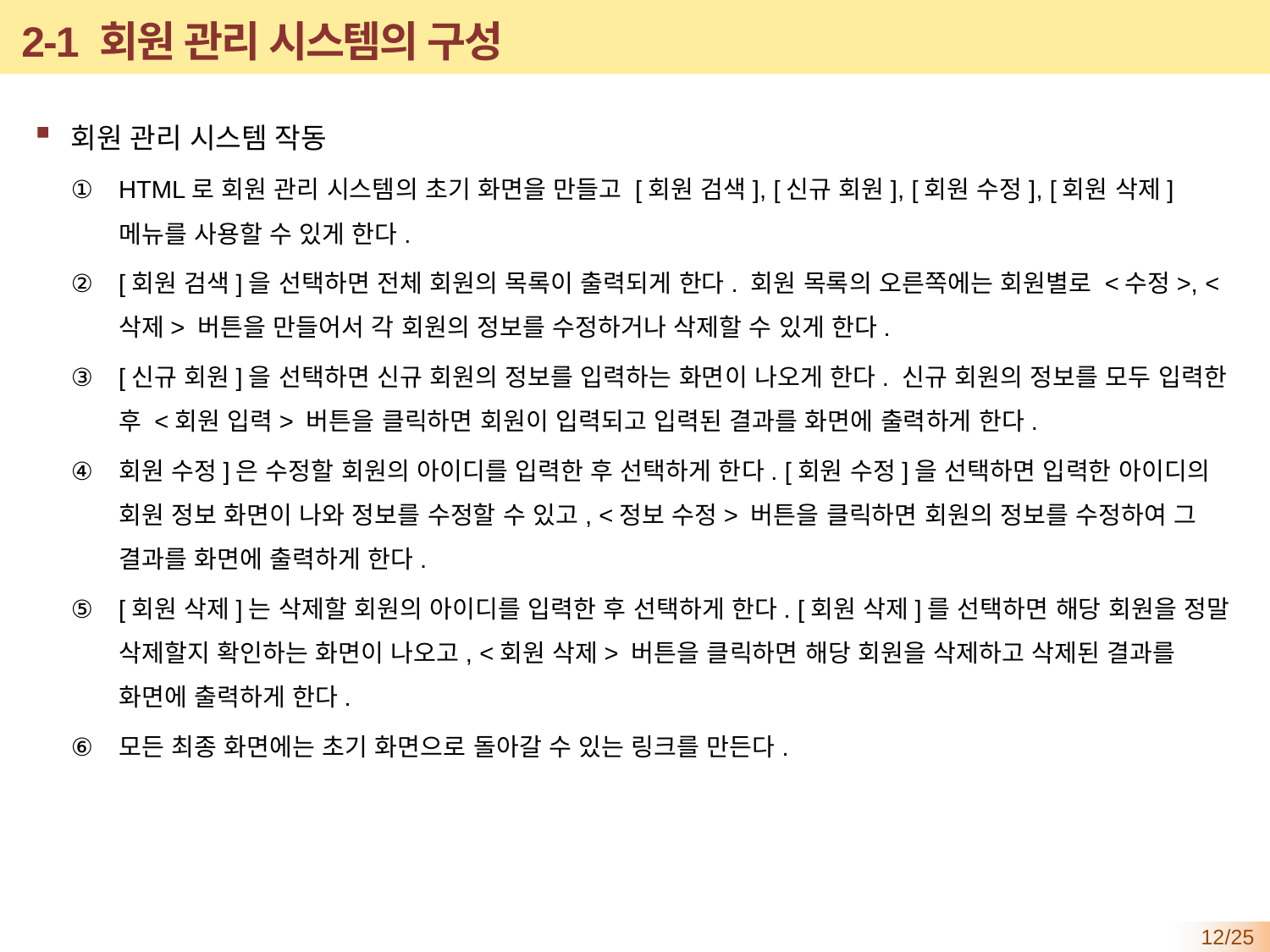

# 2-1 회원 관리 시스템의 구성
회원 관리 시스템 작동
HTML로 회원 관리 시스템의 초기 화면을 만들고 [회원 검색], [신규 회원], [회원 수정], [회원 삭제] 메뉴를 사용할 수 있게 한다.
[회원 검색]을 선택하면 전체 회원의 목록이 출력되게 한다. 회원 목록의 오른쪽에는 회원별로 <수정>, <삭제> 버튼을 만들어서 각 회원의 정보를 수정하거나 삭제할 수 있게 한다.
[신규 회원]을 선택하면 신규 회원의 정보를 입력하는 화면이 나오게 한다. 신규 회원의 정보를 모두 입력한 후 <회원 입력> 버튼을 클릭하면 회원이 입력되고 입력된 결과를 화면에 출력하게 한다.
회원 수정]은 수정할 회원의 아이디를 입력한 후 선택하게 한다. [회원 수정]을 선택하면 입력한 아이디의 회원 정보 화면이 나와 정보를 수정할 수 있고, <정보 수정> 버튼을 클릭하면 회원의 정보를 수정하여 그 결과를 화면에 출력하게 한다.
[회원 삭제]는 삭제할 회원의 아이디를 입력한 후 선택하게 한다. [회원 삭제]를 선택하면 해당 회원을 정말 삭제할지 확인하는 화면이 나오고, <회원 삭제> 버튼을 클릭하면 해당 회원을 삭제하고 삭제된 결과를 화면에 출력하게 한다.
모든 최종 화면에는 초기 화면으로 돌아갈 수 있는 링크를 만든다.